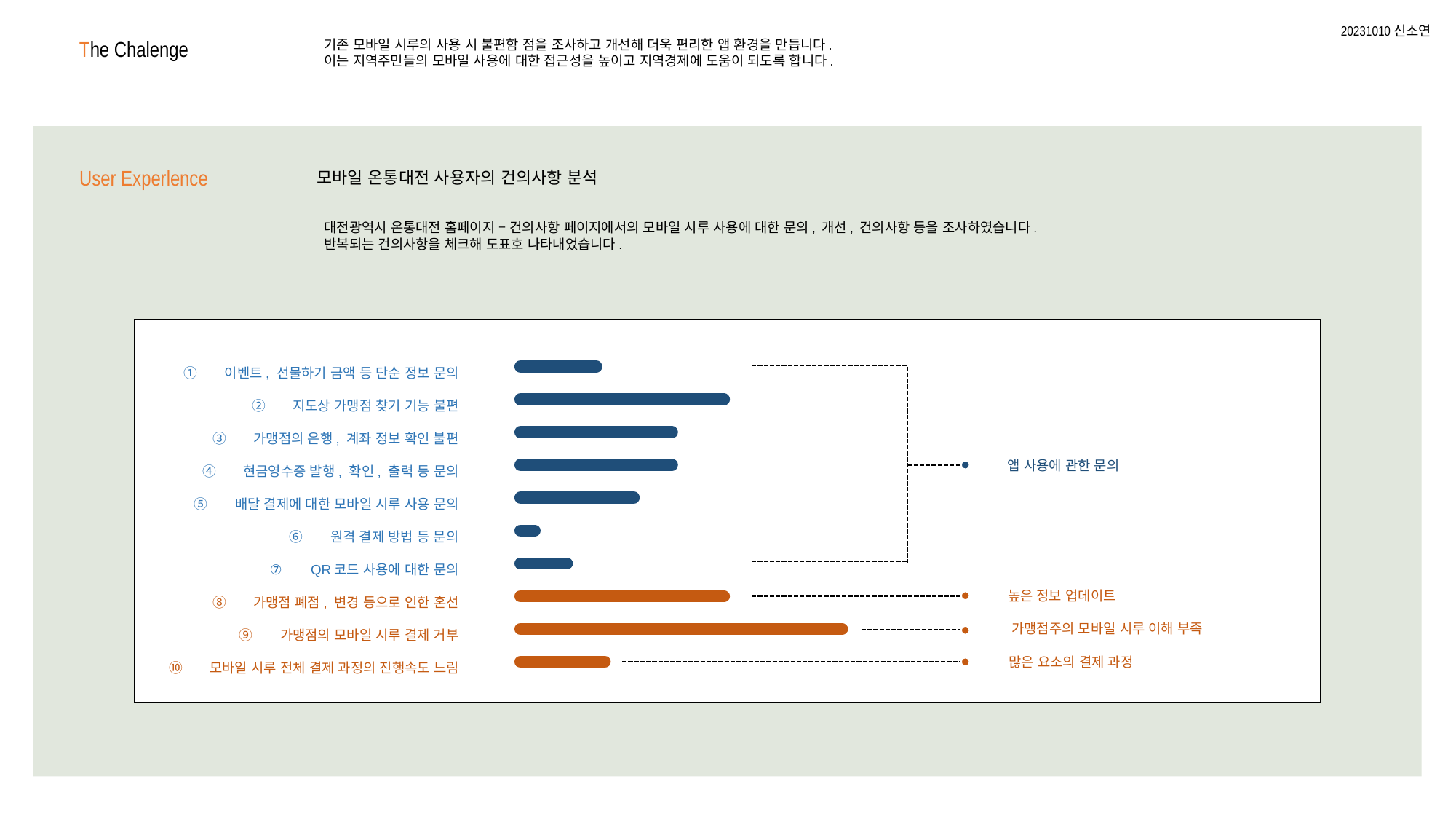

20231010신소연
기존 모바일 시루의 사용 시 불편함 점을 조사하고 개선해 더욱 편리한 앱 환경을 만듭니다.
이는 지역주민들의 모바일 사용에 대한 접근성을 높이고 지역경제에 도움이 되도록 합니다.
The Chalenge

User Experlence
모바일 온통대전 사용자의 건의사항 분석
대전광역시 온통대전 홈페이지 – 건의사항 페이지에서의 모바일 시루 사용에 대한 문의, 개선, 건의사항 등을 조사하였습니다.
반복되는 건의사항을 체크해 도표호 나타내었습니다.

이벤트, 선물하기 금액 등 단순 정보 문의
지도상 가맹점 찾기 기능 불편
가맹점의 은행, 계좌 정보 확인 불편
현금영수증 발행, 확인, 출력 등 문의
배달 결제에 대한 모바일 시루 사용 문의
원격 결제 방법 등 문의
QR코드 사용에 대한 문의
가맹점 폐점, 변경 등으로 인한 혼선
가맹점의 모바일 시루 결제 거부
모바일 시루 전체 결제 과정의 진행속도 느림
앱 사용에 관한 문의

높은 정보 업데이트

가맹점주의 모바일 시루 이해 부족

많은 요소의 결제 과정